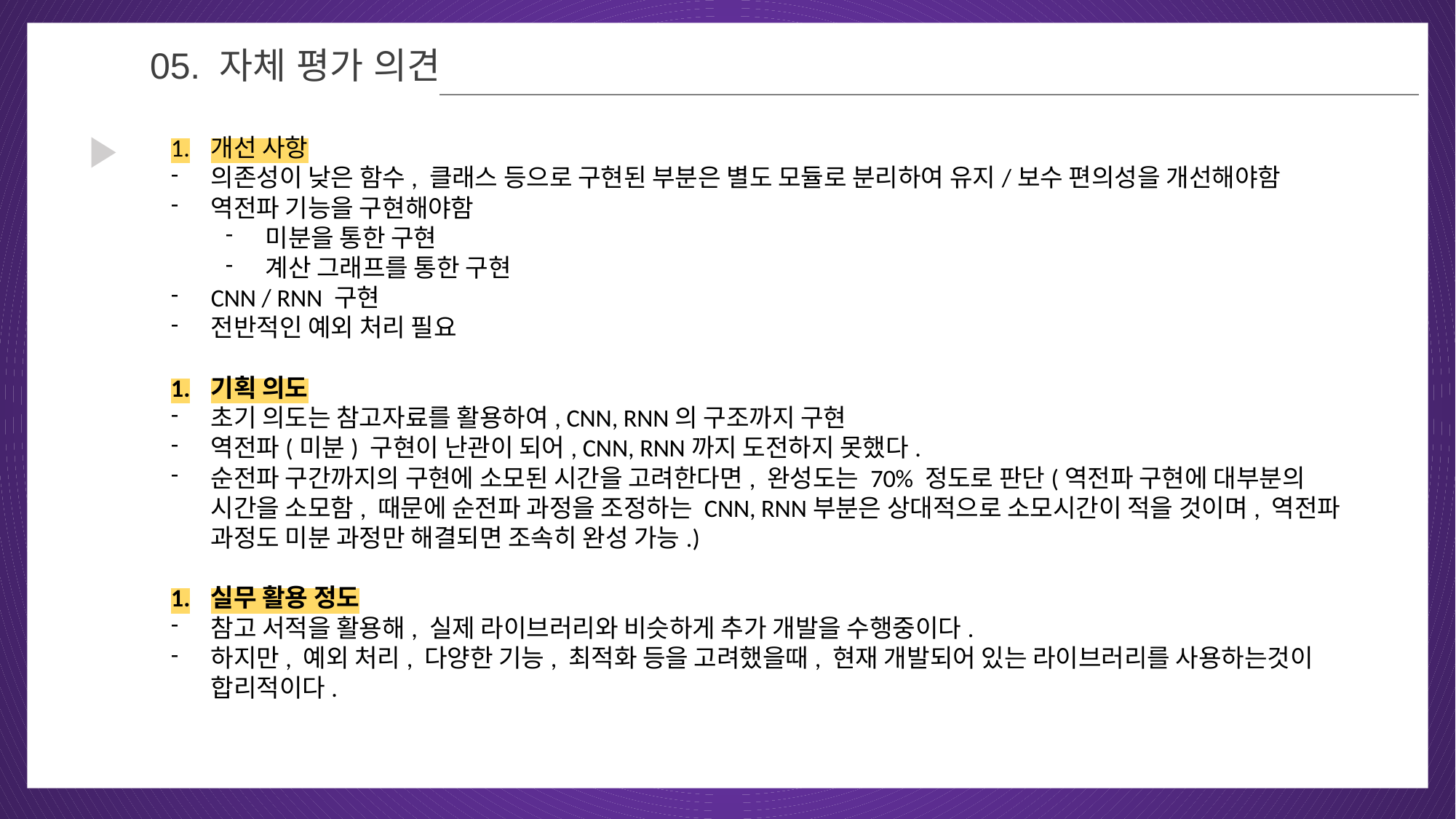

05
05. 자체 평가 의견
▶
개선 사항
의존성이 낮은 함수, 클래스 등으로 구현된 부분은 별도 모듈로 분리하여 유지/보수 편의성을 개선해야함
역전파 기능을 구현해야함
미분을 통한 구현
계산 그래프를 통한 구현
CNN / RNN 구현
전반적인 예외 처리 필요

기획 의도
초기 의도는 참고자료를 활용하여, CNN, RNN의 구조까지 구현
역전파(미분) 구현이 난관이 되어, CNN, RNN까지 도전하지 못했다.
순전파 구간까지의 구현에 소모된 시간을 고려한다면, 완성도는 70% 정도로 판단(역전파 구현에 대부분의 시간을 소모함, 때문에 순전파 과정을 조정하는 CNN, RNN부분은 상대적으로 소모시간이 적을 것이며, 역전파 과정도 미분 과정만 해결되면 조속히 완성 가능.)

실무 활용 정도
참고 서적을 활용해, 실제 라이브러리와 비슷하게 추가 개발을 수행중이다.
하지만, 예외 처리, 다양한 기능, 최적화 등을 고려했을때, 현재 개발되어 있는 라이브러리를 사용하는것이 합리적이다.